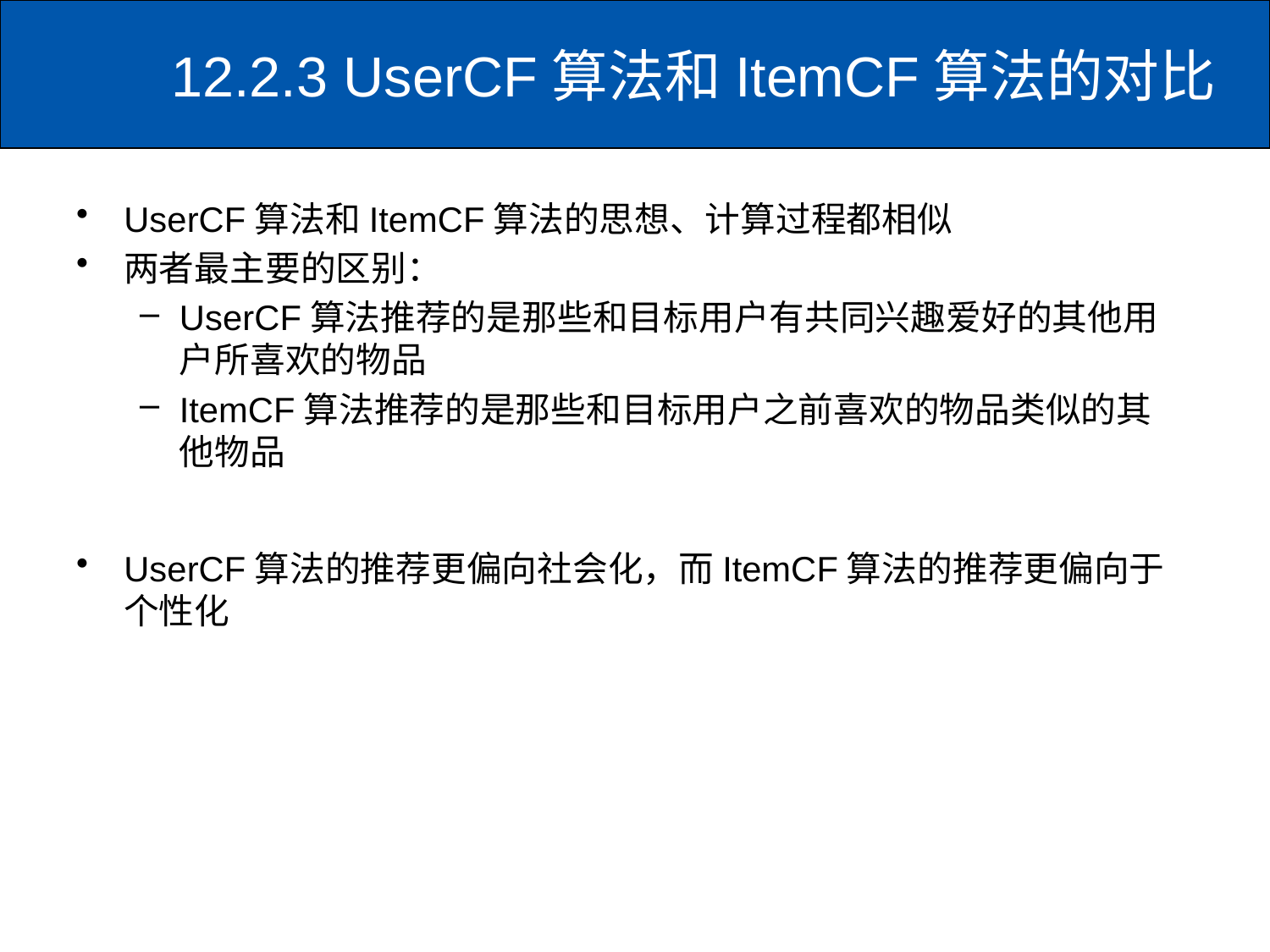

12.2.3 UserCF算法和ItemCF算法的对比
# UserCF算法和ItemCF算法的思想、计算过程都相似
两者最主要的区别：
UserCF算法推荐的是那些和目标用户有共同兴趣爱好的其他用户所喜欢的物品
ItemCF算法推荐的是那些和目标用户之前喜欢的物品类似的其他物品

UserCF算法的推荐更偏向社会化，而ItemCF算法的推荐更偏向于个性化